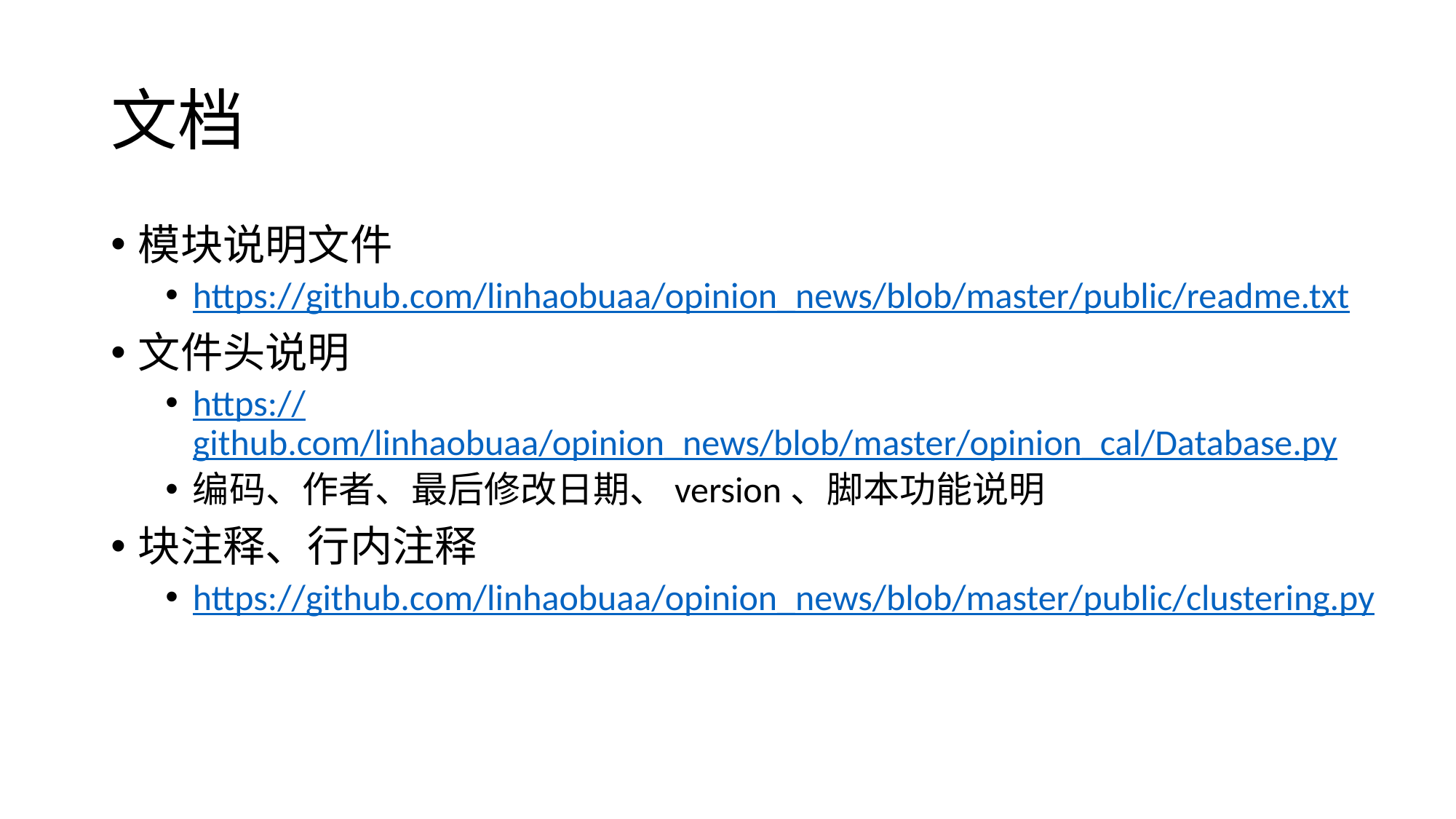

# 文档
模块说明文件
https://github.com/linhaobuaa/opinion_news/blob/master/public/readme.txt
文件头说明
https://github.com/linhaobuaa/opinion_news/blob/master/opinion_cal/Database.py
编码、作者、最后修改日期、version、脚本功能说明
块注释、行内注释
https://github.com/linhaobuaa/opinion_news/blob/master/public/clustering.py